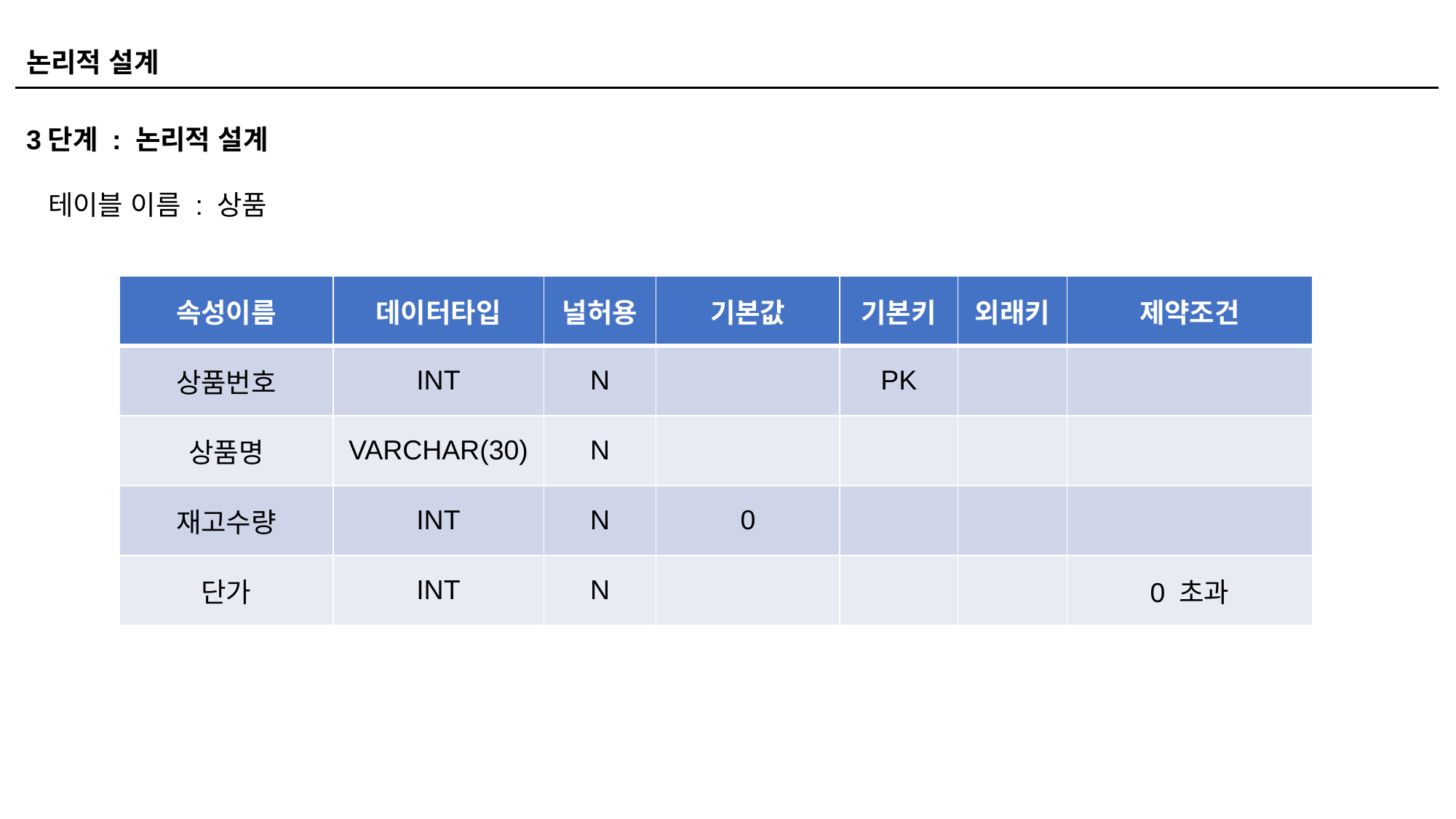

논리적 설계
3단계 : 논리적 설계

  테이블 이름 : 상품
| 속성이름 | 데이터타입 | 널허용 | 기본값 | 기본키 | 외래키 | 제약조건 |
| --- | --- | --- | --- | --- | --- | --- |
| 상품번호 | INT | N |  | PK |  |  |
| 상품명 | VARCHAR(30) | N |  |  |  |  |
| 재고수량 | INT | N | 0 |  |  |  |
| 단가 | INT | N |  |  |  | 0 초과 |